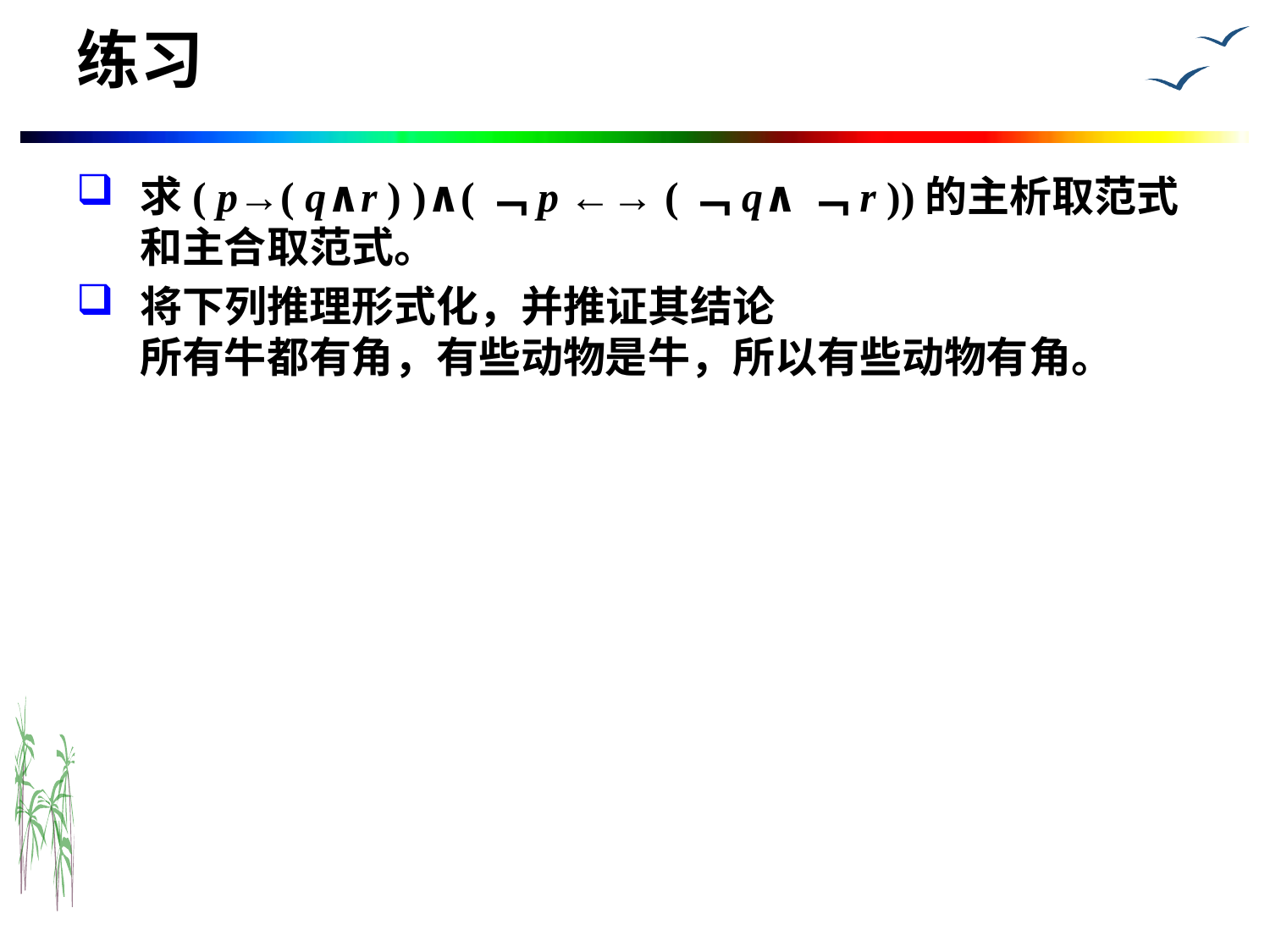

# 练习
求( p→( q∧r ) )∧(﹁p ←→ (﹁q∧﹁r ))的主析取范式和主合取范式。
将下列推理形式化，并推证其结论
所有牛都有角，有些动物是牛，所以有些动物有角。